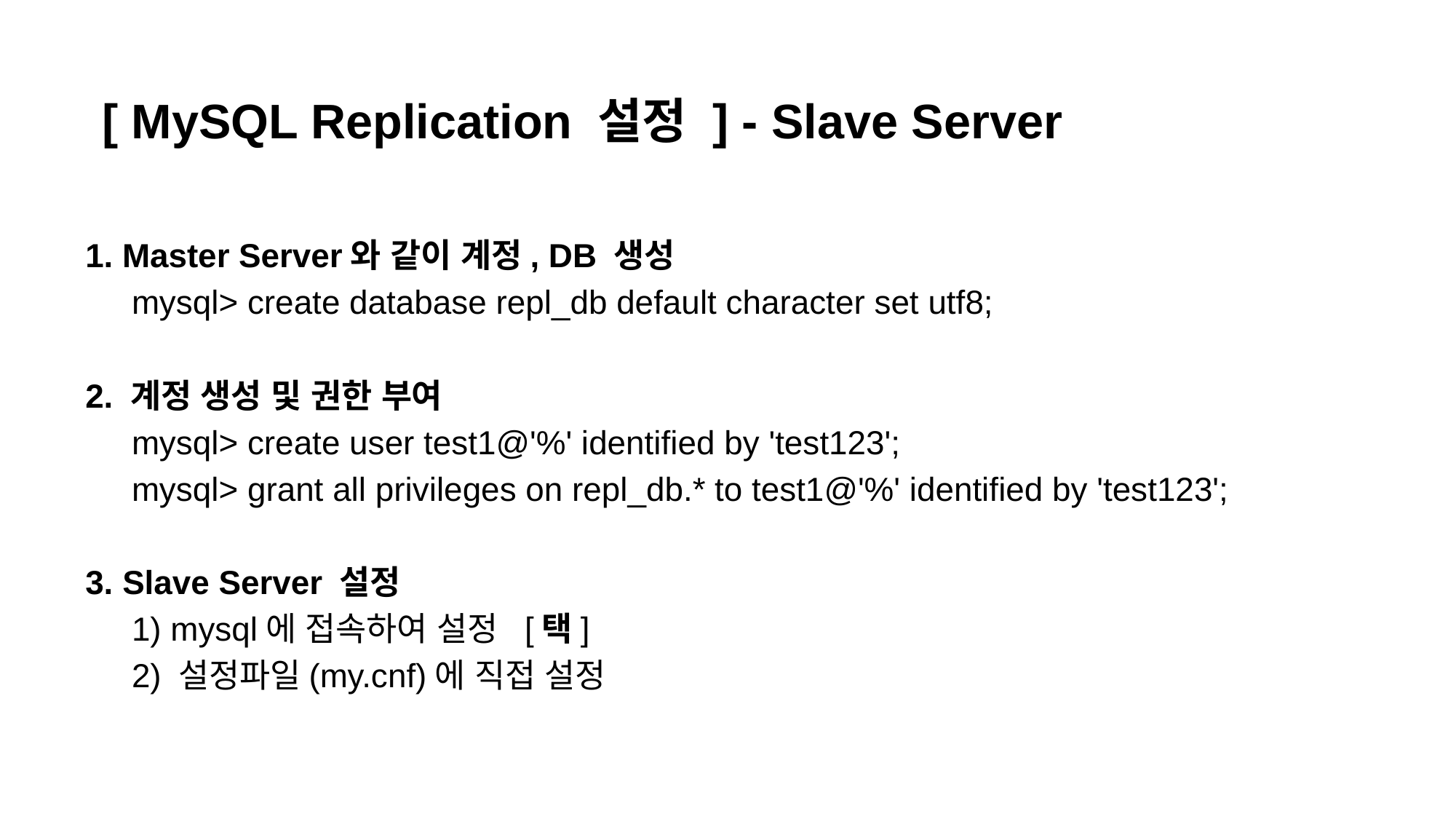

[ MySQL Replication 설정 ] - Slave Server
1. Master Server와 같이 계정, DB 생성
     mysql> create database repl_db default character set utf8;

2. 계정 생성 및 권한 부여
     mysql> create user test1@'%' identified by 'test123';
     mysql> grant all privileges on repl_db.* to test1@'%' identified by 'test123';

3. Slave Server 설정
     1) mysql에 접속하여 설정  [택]
     2) 설정파일(my.cnf)에 직접 설정